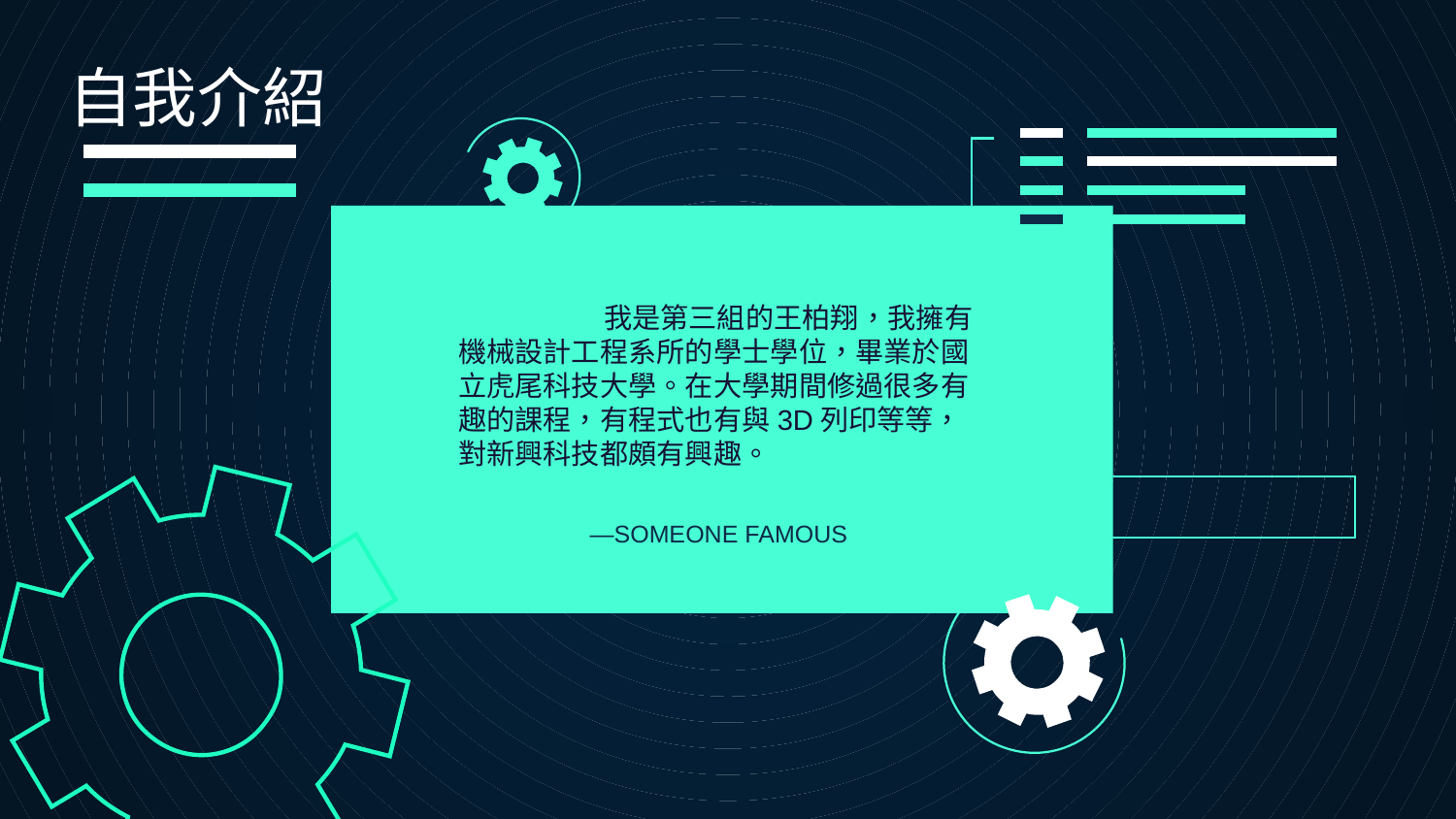

自我介紹

# —SOMEONE FAMOUS
	我是第三組的王柏翔，我擁有機械設計工程系所的學士學位，畢業於國立虎尾科技大學。在大學期間修過很多有趣的課程，有程式也有與3D列印等等，對新興科技都頗有興趣。